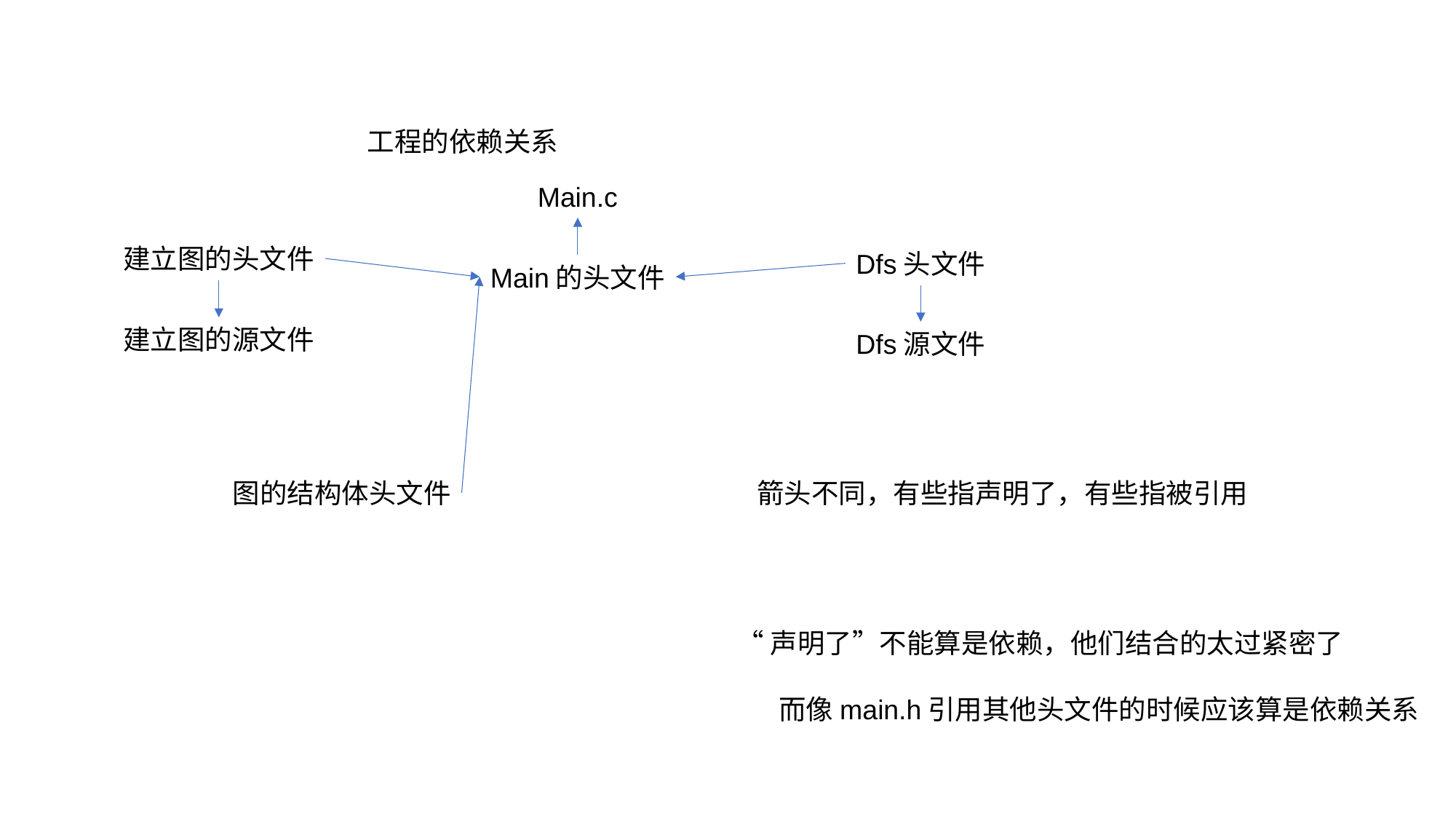

工程的依赖关系
Main.c
建立图的头文件
Dfs头文件
Main的头文件
建立图的源文件
Dfs源文件
图的结构体头文件
箭头不同，有些指声明了，有些指被引用
“声明了”不能算是依赖，他们结合的太过紧密了
而像main.h引用其他头文件的时候应该算是依赖关系